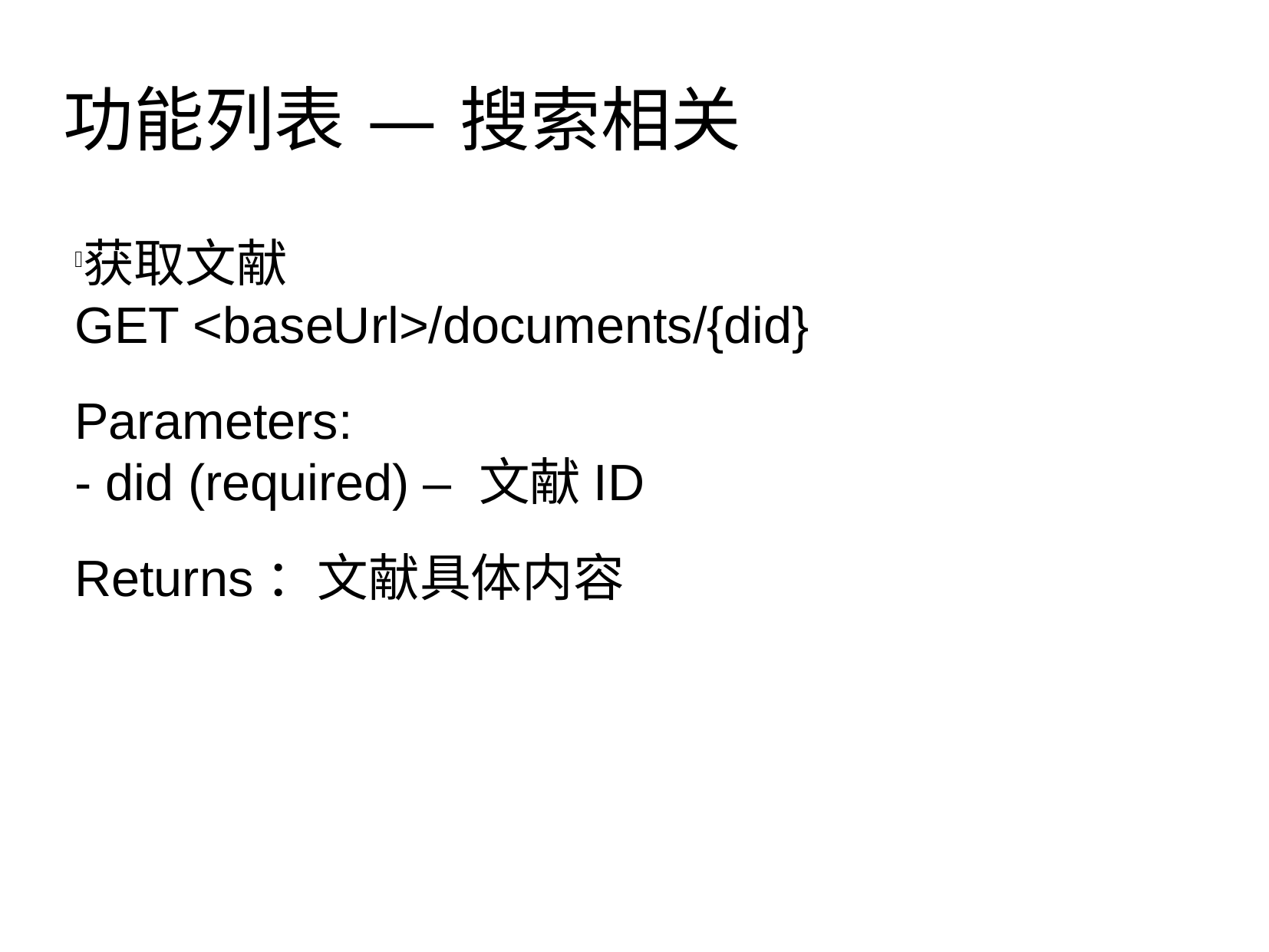

功能列表 — 搜索相关
获取文献
GET <baseUrl>/documents/{did}

Parameters:
- did (required) – 文献ID

Returns：文献具体内容